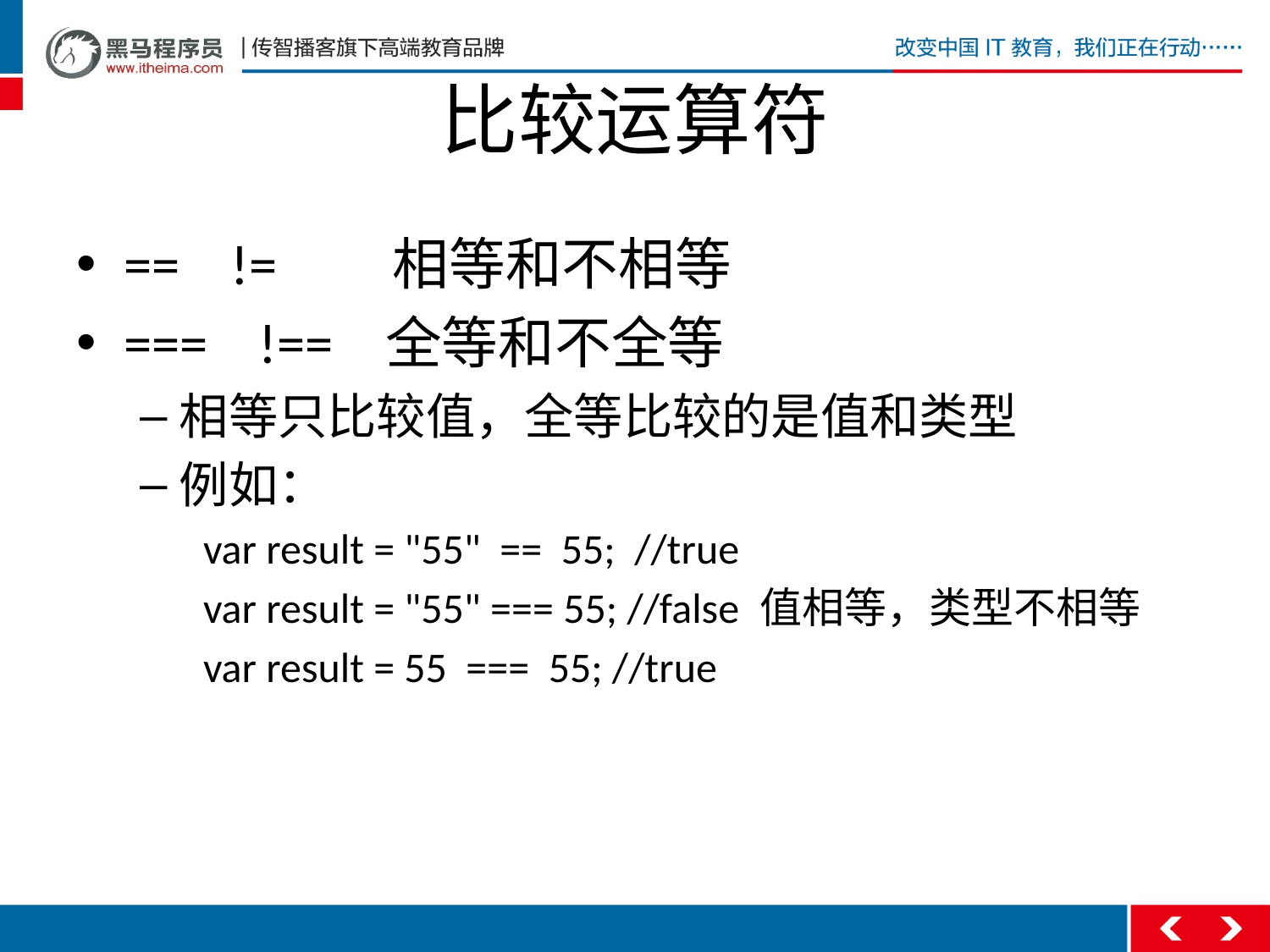

# 比较运算符
==    !=        相等和不相等
===    !==   全等和不全等
相等只比较值，全等比较的是值和类型
例如：
var result = "55"  ==  55;  //true
var result = "55" === 55; //false 值相等，类型不相等
var result = 55  ===  55; //true